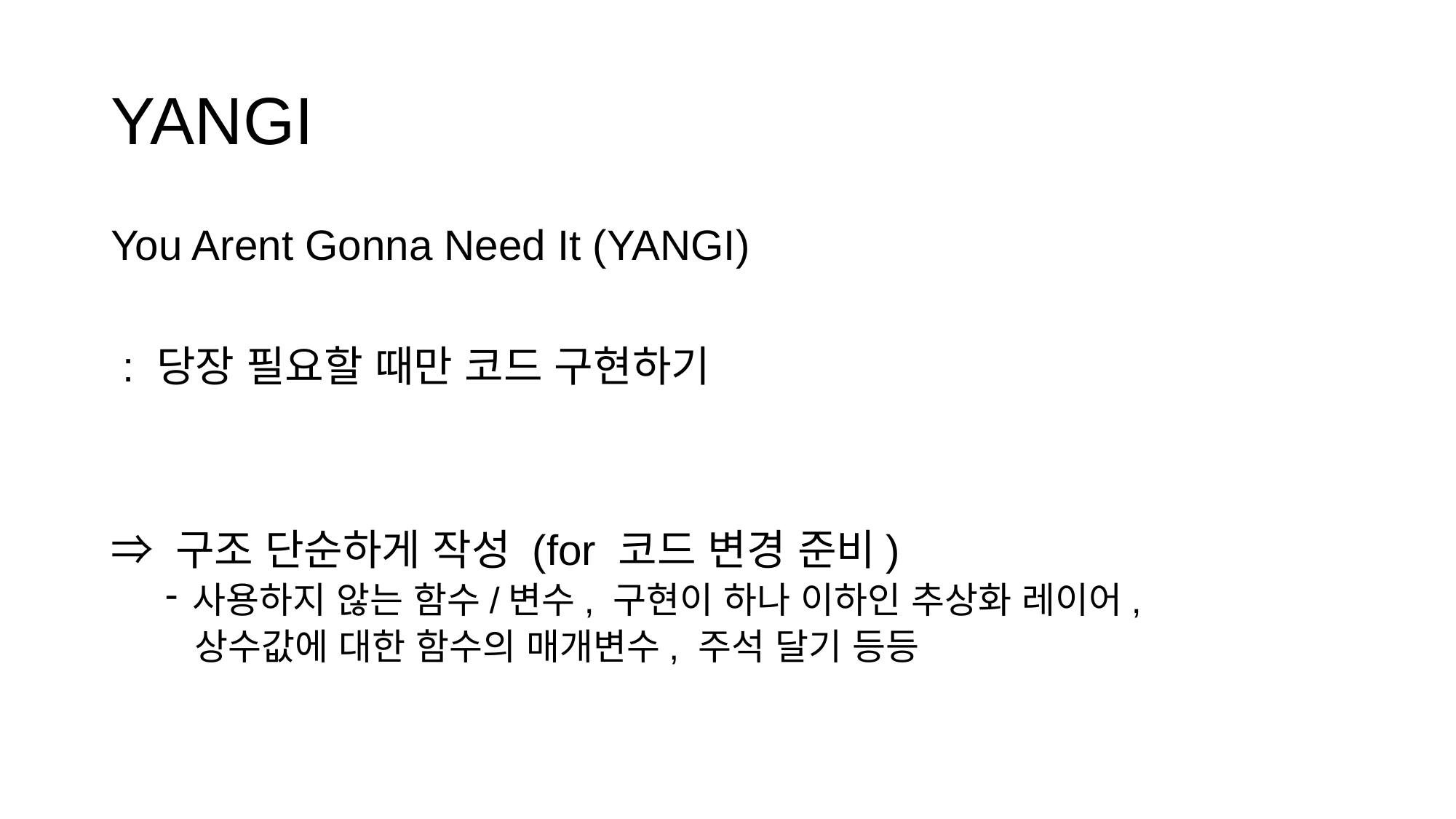

# YANGI
You Arent Gonna Need It (YANGI)

 : 당장 필요할 때만 코드 구현하기

⇒ 구조 단순하게 작성 (for 코드 변경 준비)
사용하지 않는 함수/변수, 구현이 하나 이하인 추상화 레이어,
  상수값에 대한 함수의 매개변수, 주석 달기 등등